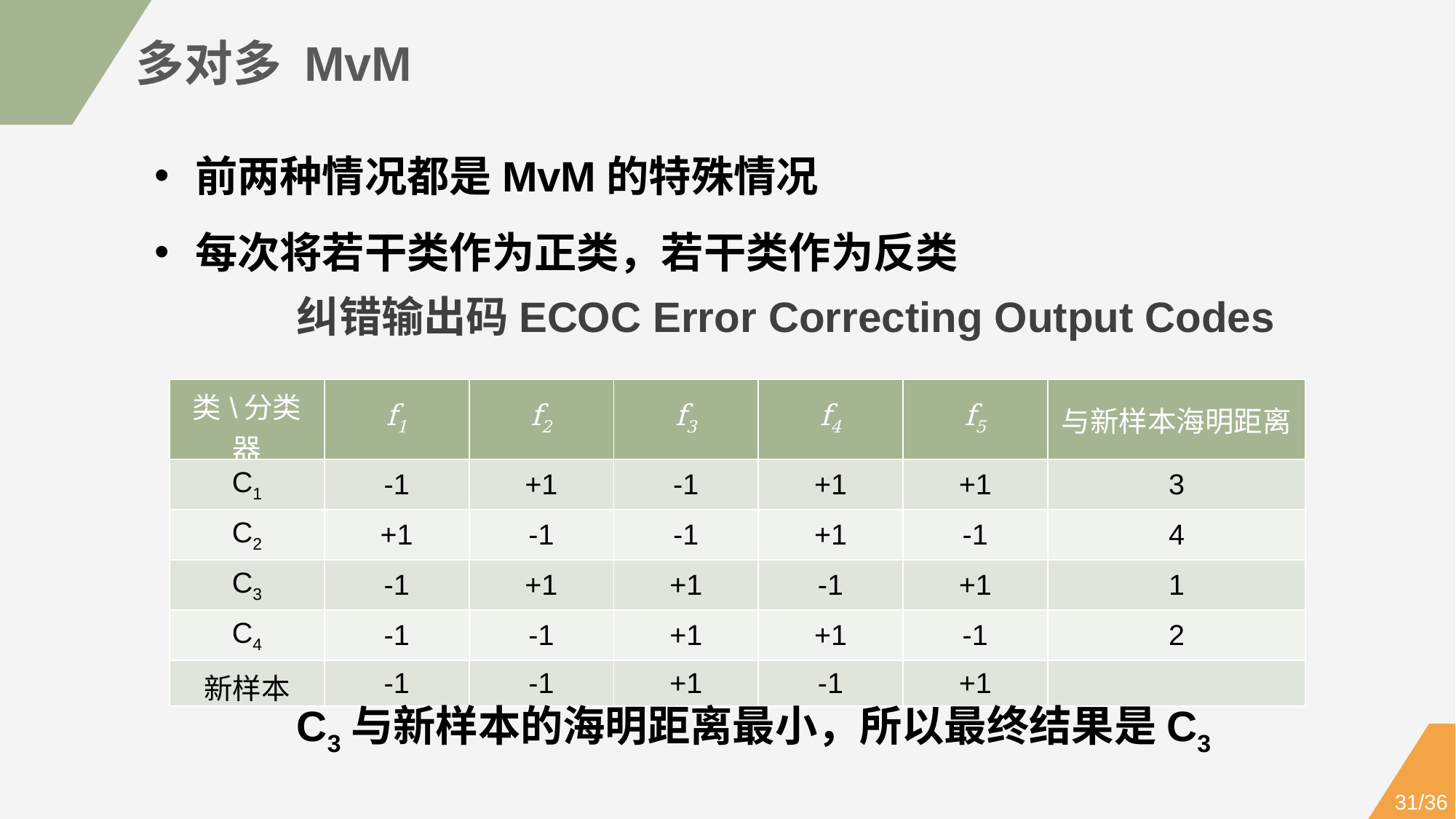

多对多 MvM
前两种情况都是MvM的特殊情况
每次将若干类作为正类，若干类作为反类
纠错输出码ECOC Error Correcting Output Codes
| 类\分类器 | f1 | f2 | f3 | f4 | f5 | 与新样本海明距离 |
| --- | --- | --- | --- | --- | --- | --- |
| C1 | -1 | +1 | -1 | +1 | +1 | 3 |
| C2 | +1 | -1 | -1 | +1 | -1 | 4 |
| C3 | -1 | +1 | +1 | -1 | +1 | 1 |
| C4 | -1 | -1 | +1 | +1 | -1 | 2 |
| 新样本 | -1 | -1 | +1 | -1 | +1 |  |
C3与新样本的海明距离最小，所以最终结果是C3